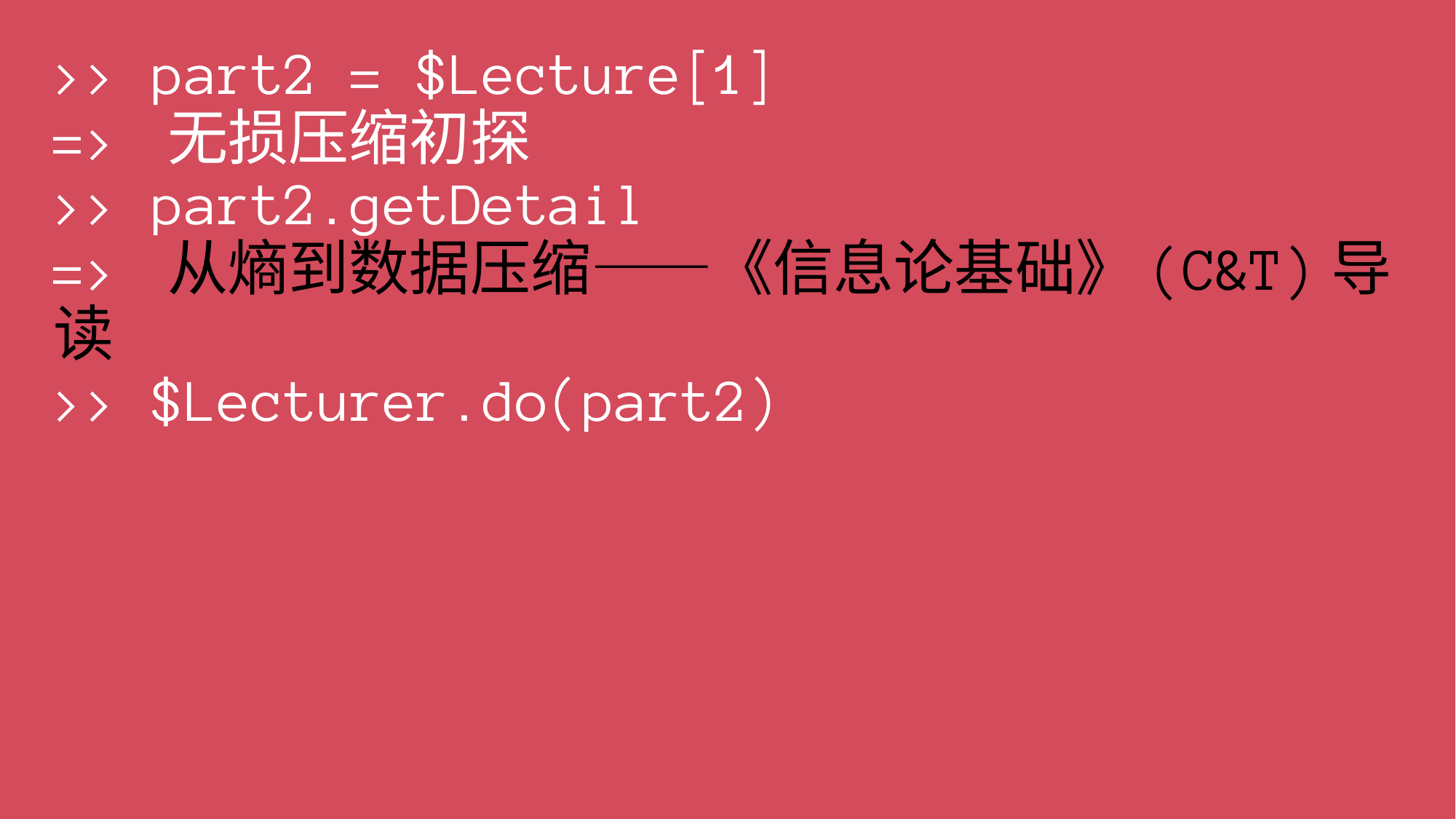

# >> part2 = $Lecture[1] => 无损压缩初探 >> part2.getDetail => 从熵到数据压缩——《信息论基础》(C&T)导读 >> $Lecturer.do(part2)